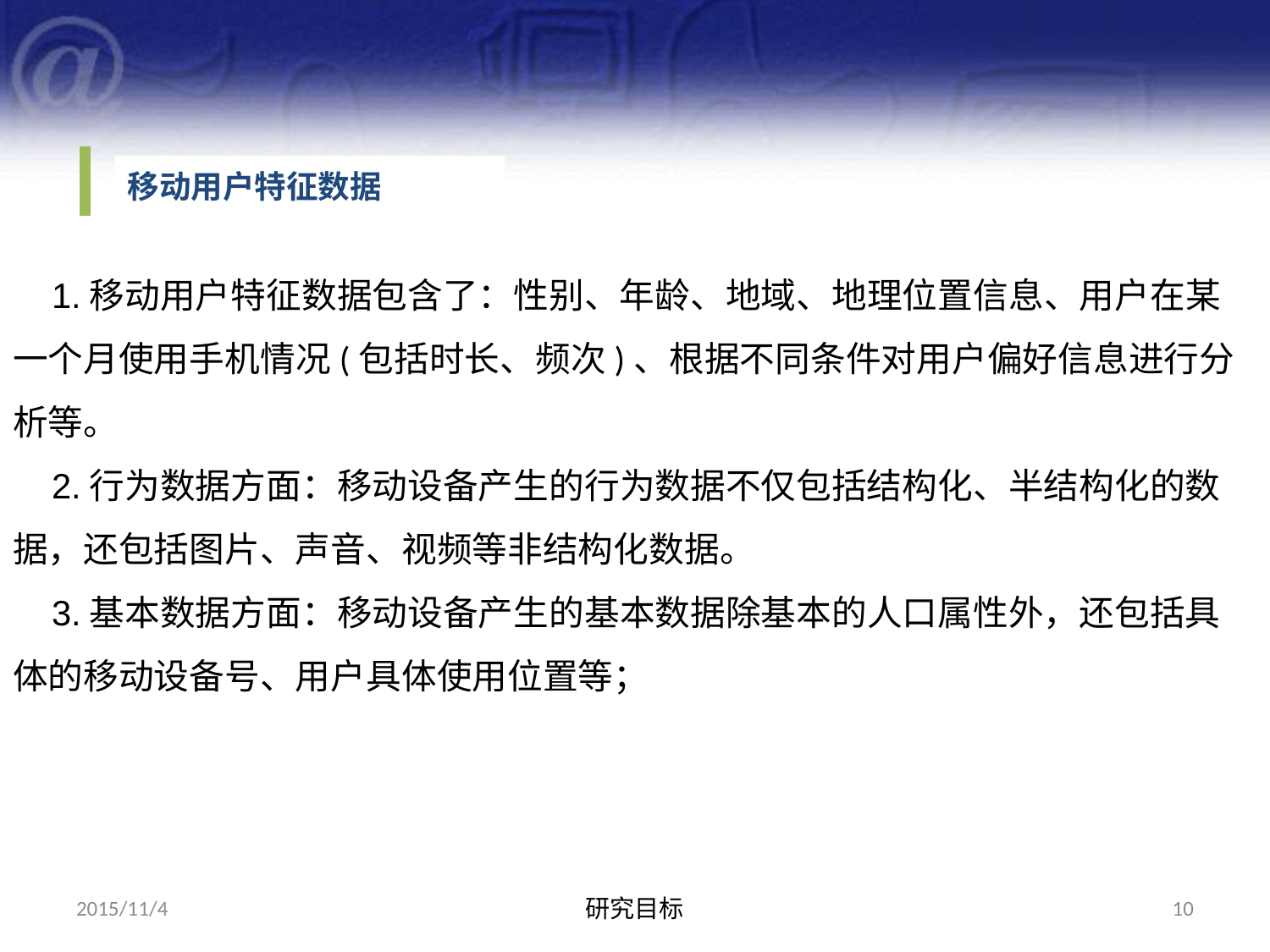

移动用户特征数据

    1.移动用户特征数据包含了：性别、年龄、地域、地理位置信息、用户在某一个月使用手机情况(包括时长、频次)、根据不同条件对用户偏好信息进行分析等。
    2.行为数据方面：移动设备产生的行为数据不仅包括结构化、半结构化的数据，还包括图片、声音、视频等非结构化数据。
    3.基本数据方面：移动设备产生的基本数据除基本的人口属性外，还包括具体的移动设备号、用户具体使用位置等；

2015/11/4
研究目标
10